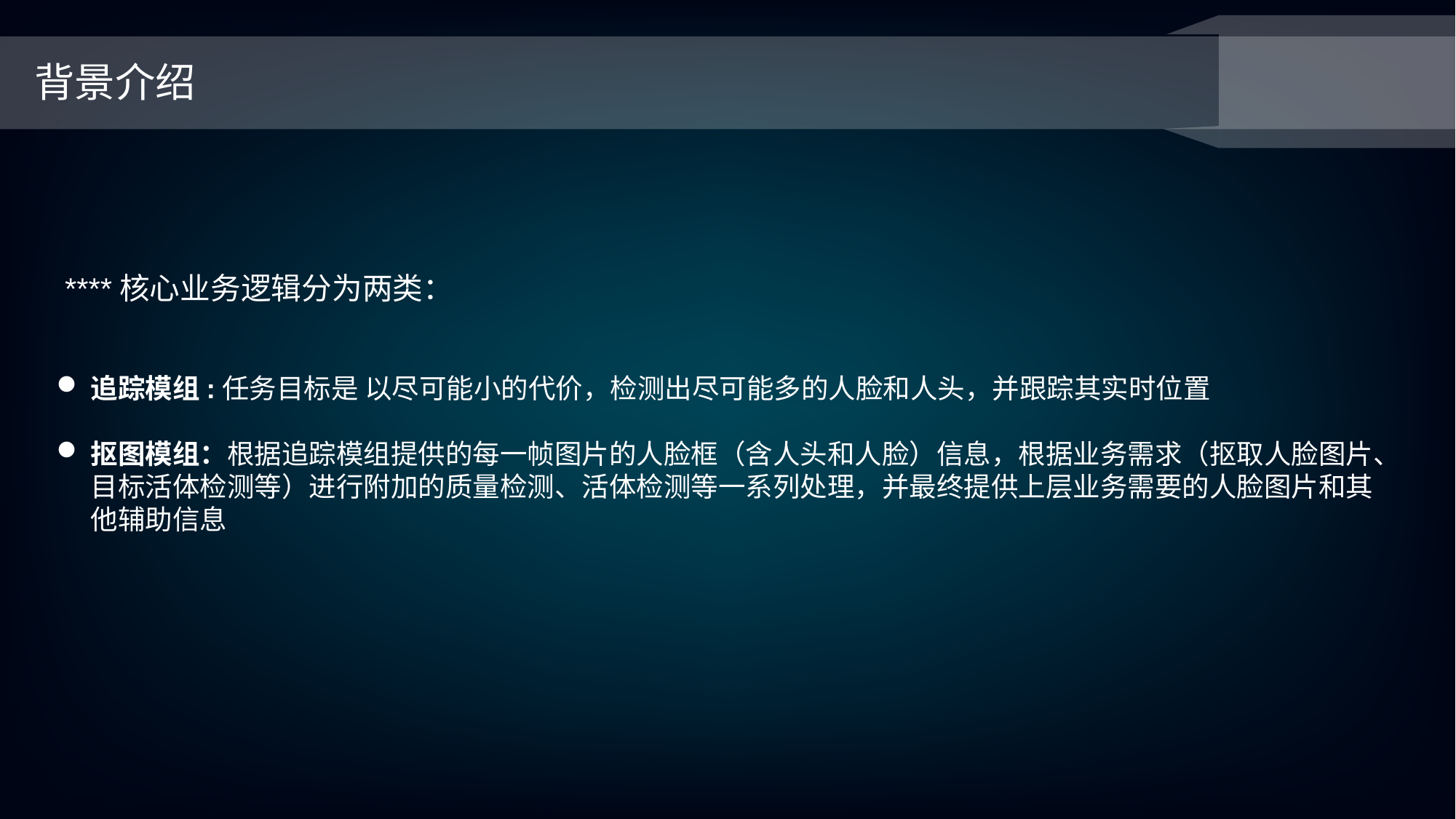

背景介绍
 ****核心业务逻辑分为两类：

追踪模组:任务目标是 以尽可能小的代价，检测出尽可能多的人脸和人头，并跟踪其实时位置

抠图模组：根据追踪模组提供的每一帧图片的人脸框（含人头和人脸）信息，根据业务需求（抠取人脸图片、目标活体检测等）进行附加的质量检测、活体检测等一系列处理，并最终提供上层业务需要的人脸图片和其他辅助信息